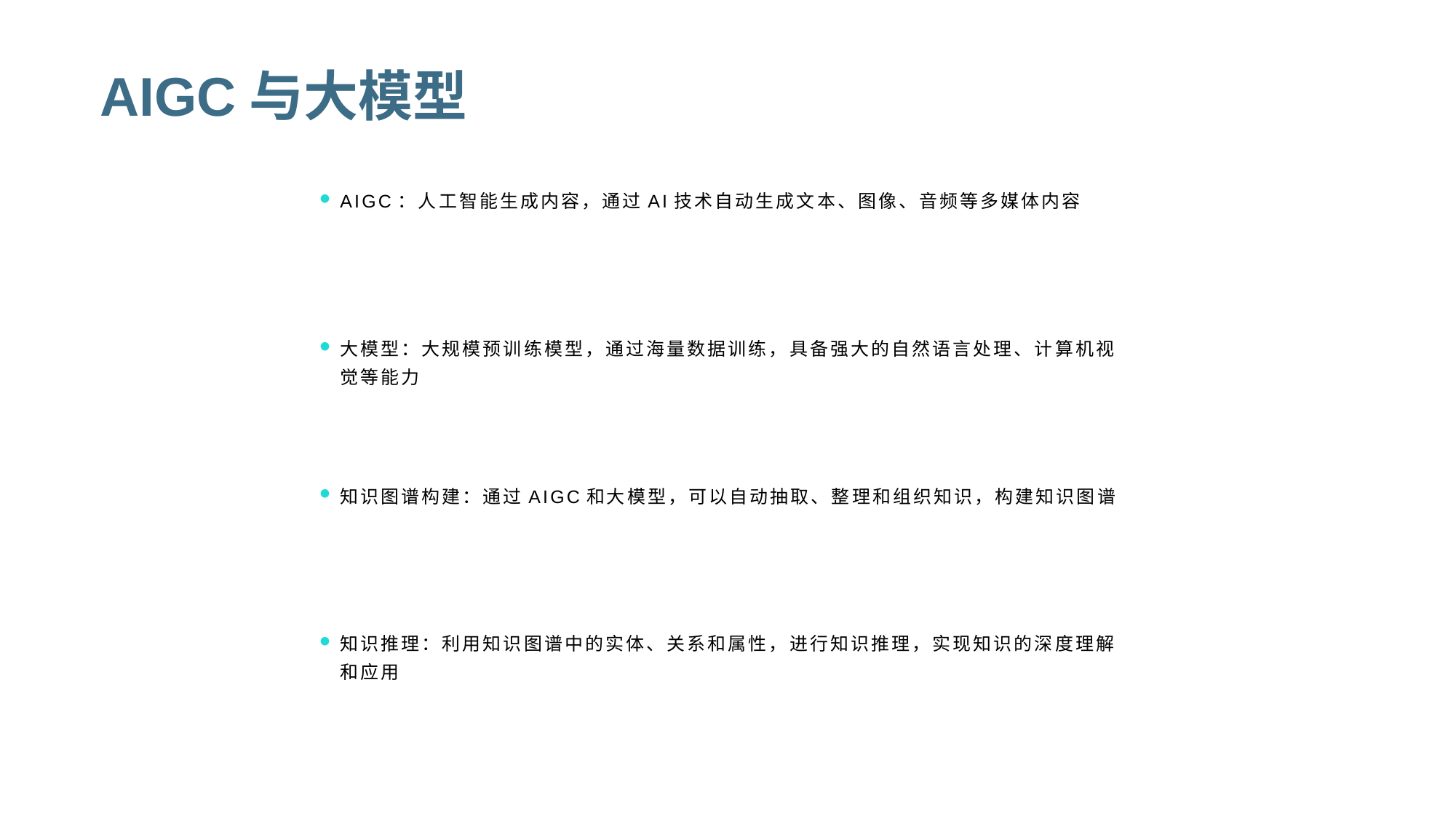

# AIGC与大模型
AIGC：人工智能生成内容，通过AI技术自动生成文本、图像、音频等多媒体内容
大模型：大规模预训练模型，通过海量数据训练，具备强大的自然语言处理、计算机视觉等能力
知识图谱构建：通过AIGC和大模型，可以自动抽取、整理和组织知识，构建知识图谱
知识推理：利用知识图谱中的实体、关系和属性，进行知识推理，实现知识的深度理解和应用